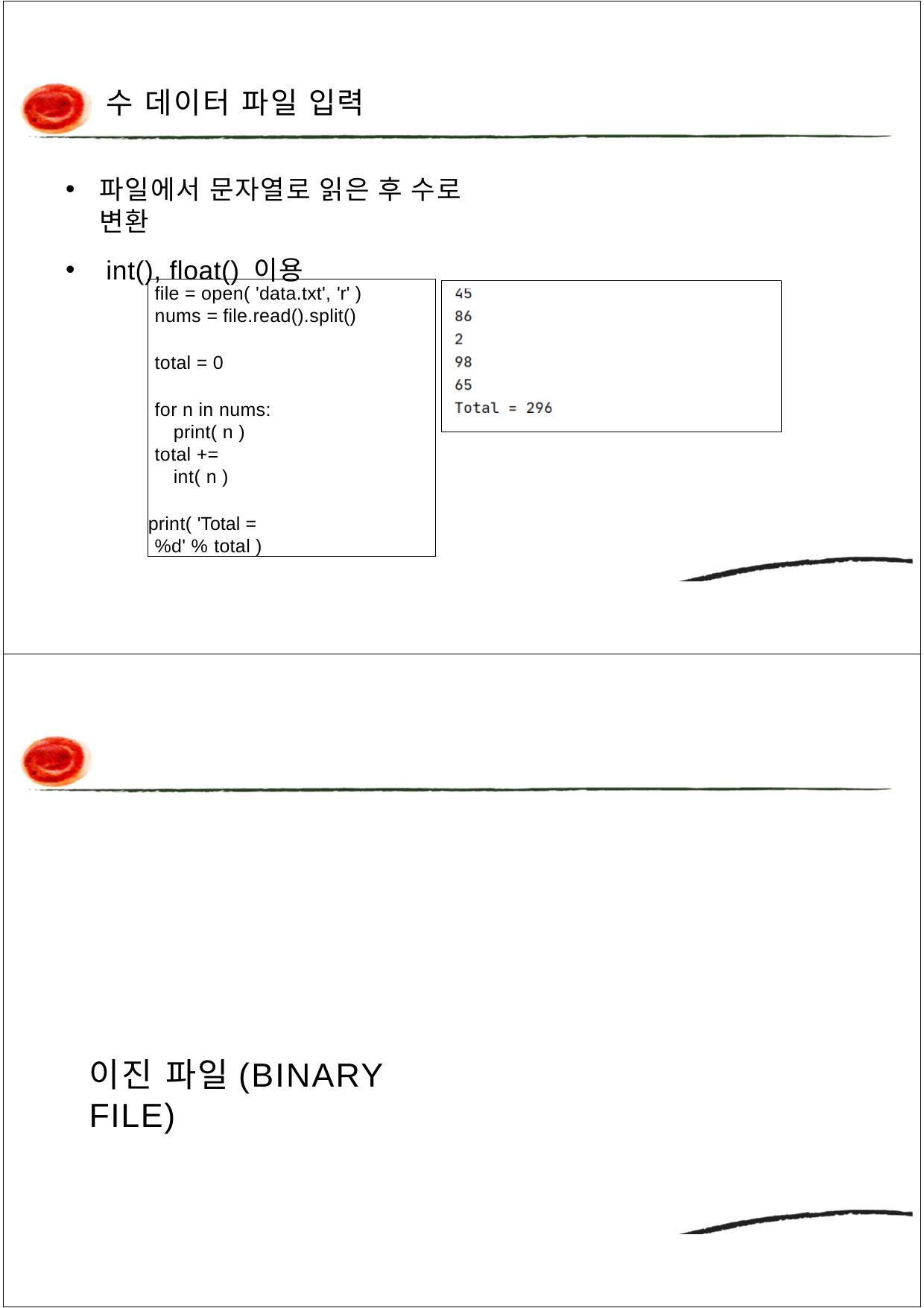

수 데이터 파일 입력

파일에서 문자열로 읽은 후 수로 변환
int(), float() 이용
file = open( 'data.txt', 'r' )  nums = file.read().split()

total = 0

for n in nums:  print( n )
total += int( n )

print( 'Total = %d' % total )

이진 파일(BINARY FILE)